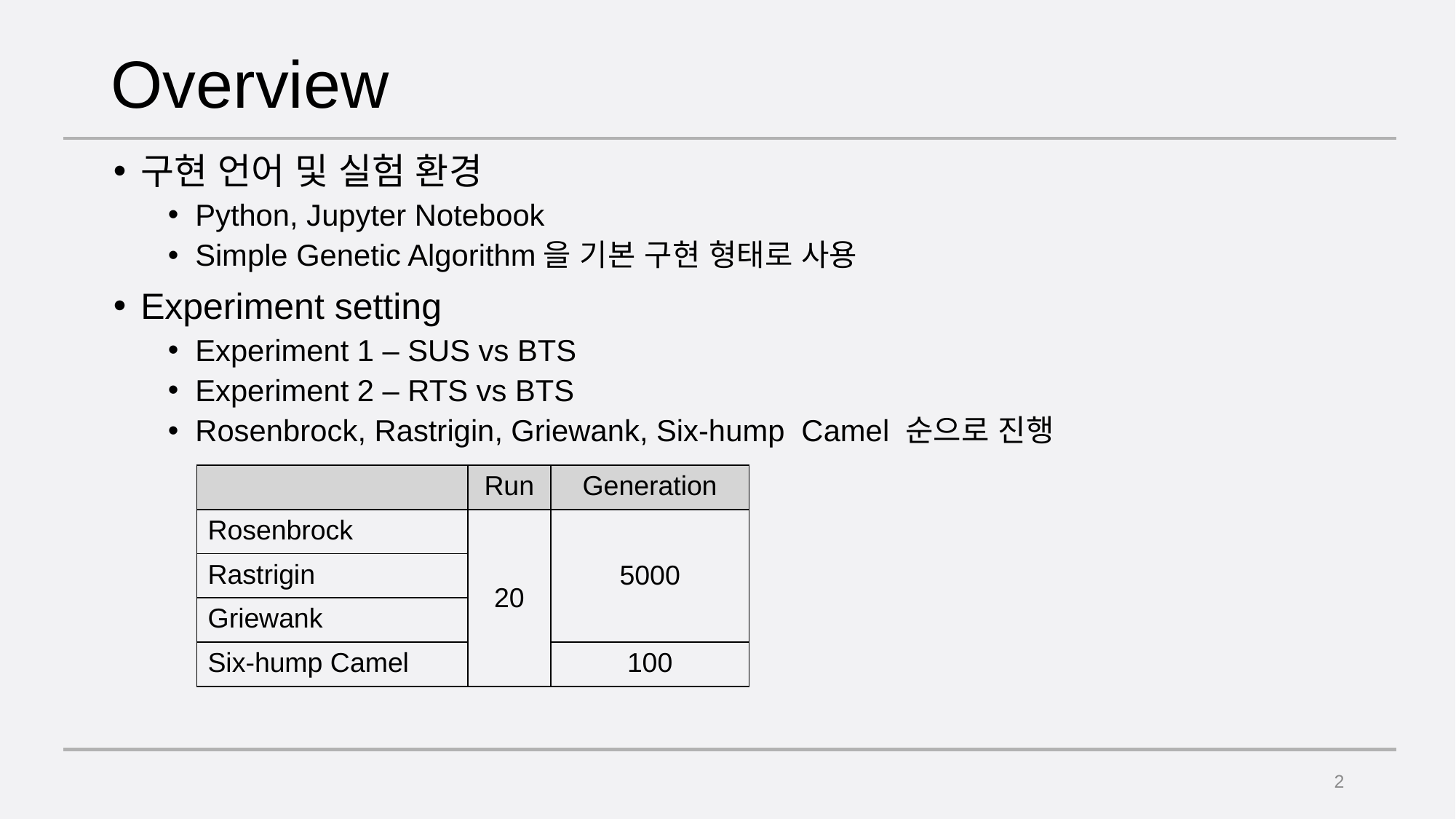

# Overview
구현 언어 및 실험 환경
Python, Jupyter Notebook
Simple Genetic Algorithm을 기본 구현 형태로 사용
Experiment setting
Experiment 1 – SUS vs BTS
Experiment 2 – RTS vs BTS
Rosenbrock, Rastrigin, Griewank, Six-hump  Camel 순으로 진행
|  | Run | Generation |
| --- | --- | --- |
| Rosenbrock | 20 | 5000 |
| Rastrigin |  |  |
| Griewank |  |  |
| Six-hump Camel |  | 100 |
2